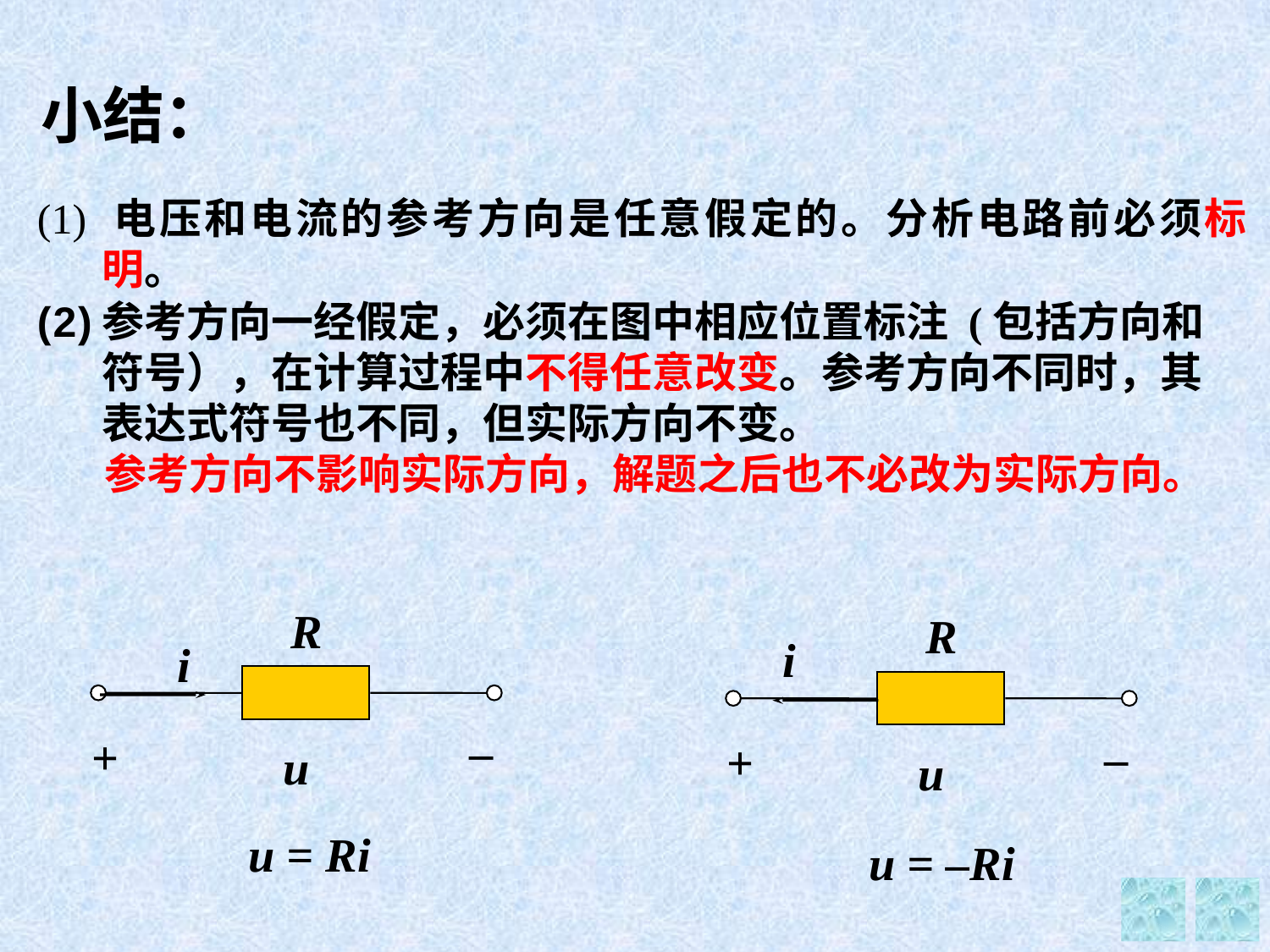

小结：
(1) 电压和电流的参考方向是任意假定的。分析电路前必须标明。
参考方向一经假定，必须在图中相应位置标注 (包括方向和符号），在计算过程中不得任意改变。参考方向不同时，其表达式符号也不同，但实际方向不变。
      参考方向不影响实际方向，解题之后也不必改为实际方向。
R
i

–
+
u
R
i

–
+
u
u = Ri
u = –Ri